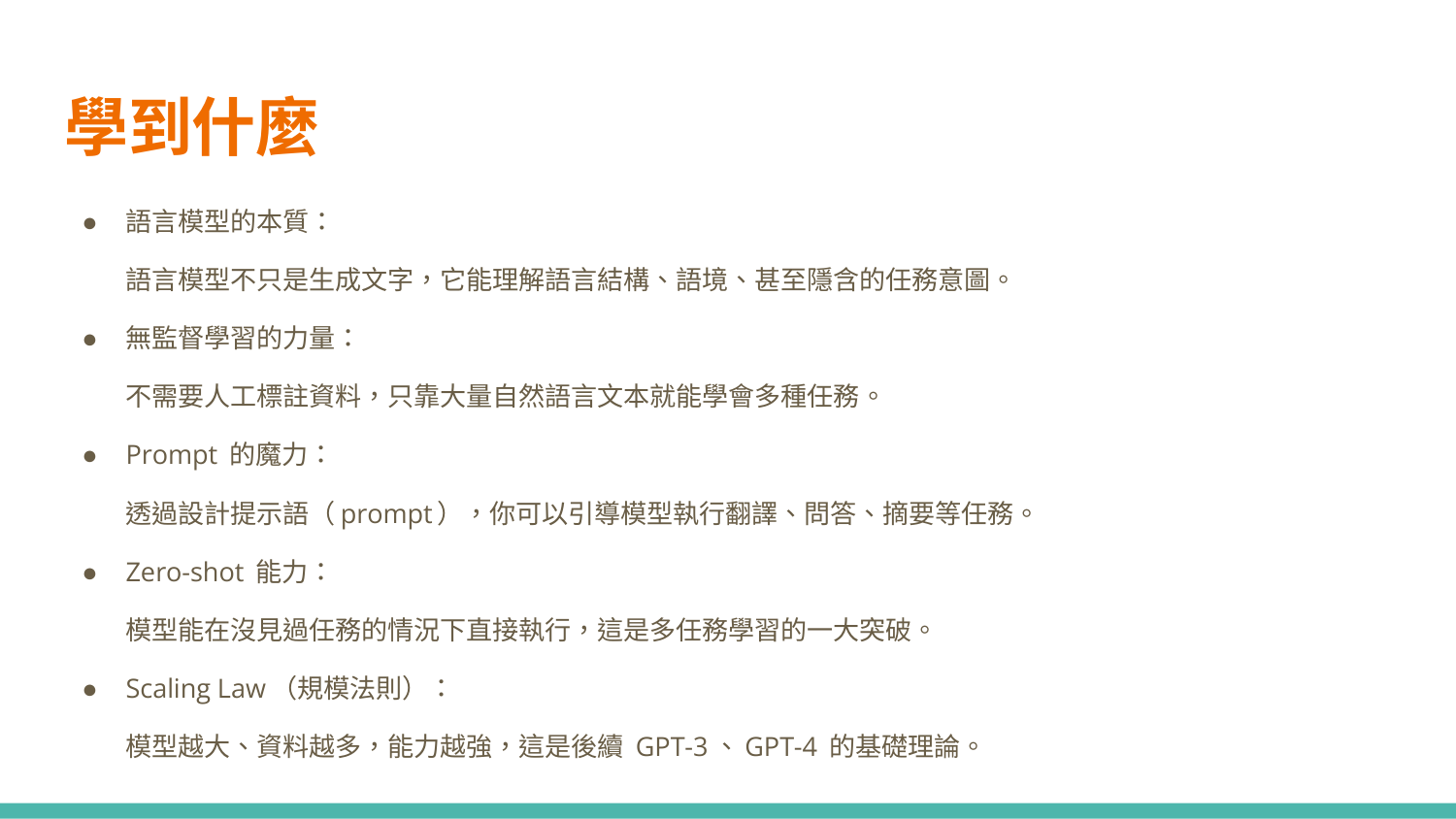

# 學到什麼
語言模型的本質：
語言模型不只是生成文字，它能理解語言結構、語境、甚至隱含的任務意圖。
無監督學習的力量：
不需要人工標註資料，只靠大量自然語言文本就能學會多種任務。
Prompt 的魔力：
透過設計提示語（prompt），你可以引導模型執行翻譯、問答、摘要等任務。
Zero-shot 能力：
模型能在沒見過任務的情況下直接執行，這是多任務學習的一大突破。
Scaling Law（規模法則）：
模型越大、資料越多，能力越強，這是後續 GPT-3、GPT-4 的基礎理論。